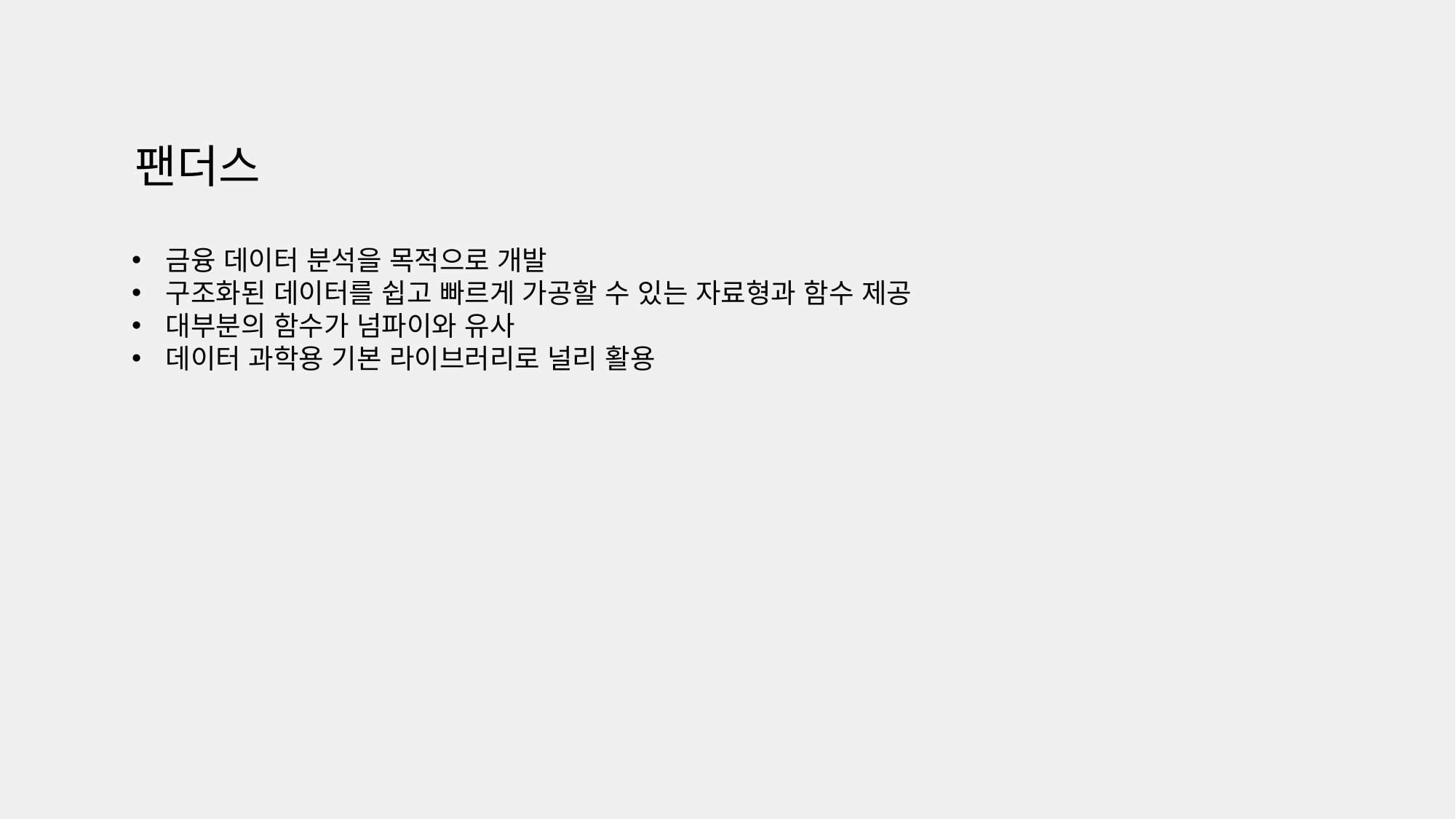

팬더스
금융 데이터 분석을 목적으로 개발
구조화된 데이터를 쉽고 빠르게 가공할 수 있는 자료형과 함수 제공
대부분의 함수가 넘파이와 유사
데이터 과학용 기본 라이브러리로 널리 활용